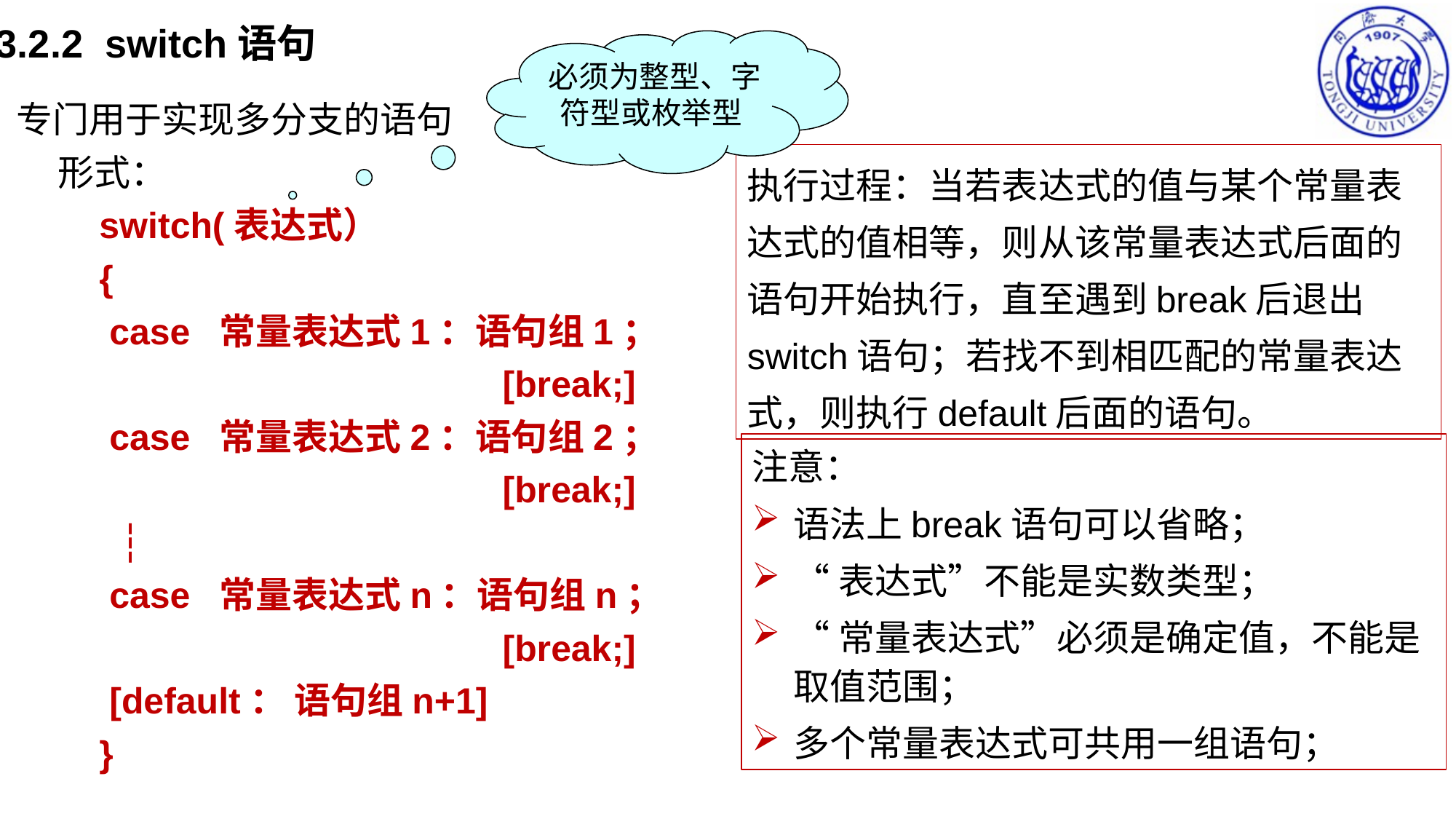

# 3.2.2  switch语句
必须为整型、字符型或枚举型
专门用于实现多分支的语句
    形式：
switch(表达式）
{
 case  常量表达式1：语句组1；
				    [break;]
 case  常量表达式2：语句组2；
				    [break;]
  ┆
 case  常量表达式n：语句组n；
				    [break;]
 [default： 语句组n+1]
}
执行过程：当若表达式的值与某个常量表达式的值相等，则从该常量表达式后面的语句开始执行，直至遇到break后退出switch语句；若找不到相匹配的常量表达式，则执行default后面的语句。
注意：
语法上break语句可以省略；
“表达式”不能是实数类型；
“常量表达式”必须是确定值，不能是取值范围；
多个常量表达式可共用一组语句；